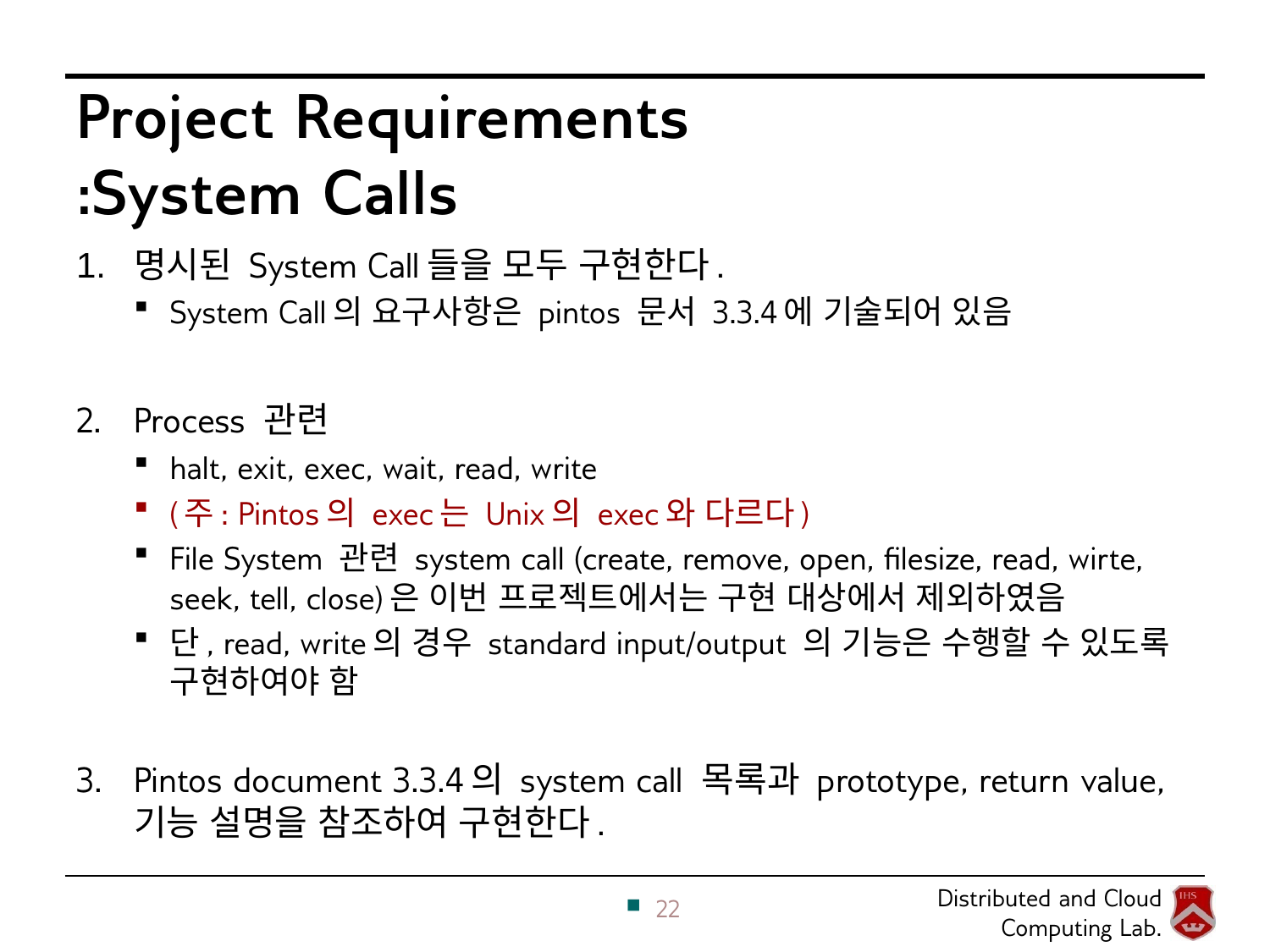

# Project Requirements :System Calls
명시된 System Call들을 모두 구현한다.
System Call의 요구사항은 pintos 문서 3.3.4에 기술되어 있음

Process 관련
halt, exit, exec, wait, read, write
(주: Pintos의 exec는 Unix의 exec와 다르다)
File System 관련 system call (create, remove, open, filesize, read, wirte, seek, tell, close)은 이번 프로젝트에서는 구현 대상에서 제외하였음
단, read, write의 경우 standard input/output 의 기능은 수행할 수 있도록 구현하여야 함

Pintos document 3.3.4의 system call 목록과 prototype, return value, 기능 설명을 참조하여 구현한다.

22